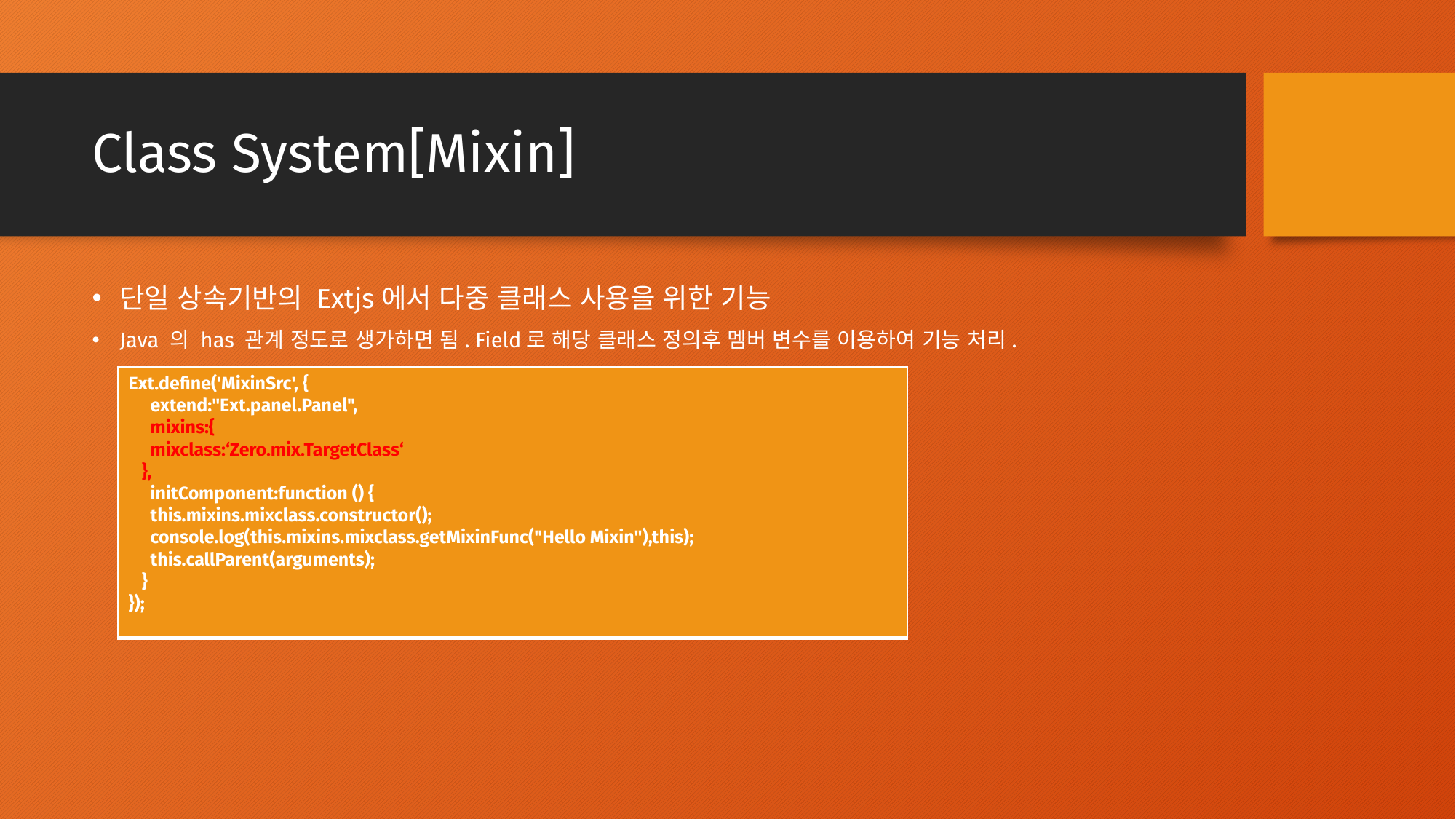

# Class System[Mixin]
단일 상속기반의 Extjs에서 다중 클래스 사용을 위한 기능
Java 의 has 관계 정도로 생가하면 됨. Field로 해당 클래스 정의후 멤버 변수를 이용하여 기능 처리.

| Ext.define('MixinSrc', { extend:"Ext.panel.Panel", mixins:{ mixclass:‘Zero.mix.TargetClass‘ }, initComponent:function () { this.mixins.mixclass.constructor(); console.log(this.mixins.mixclass.getMixinFunc("Hello Mixin"),this); this.callParent(arguments); } }); |
| --- |